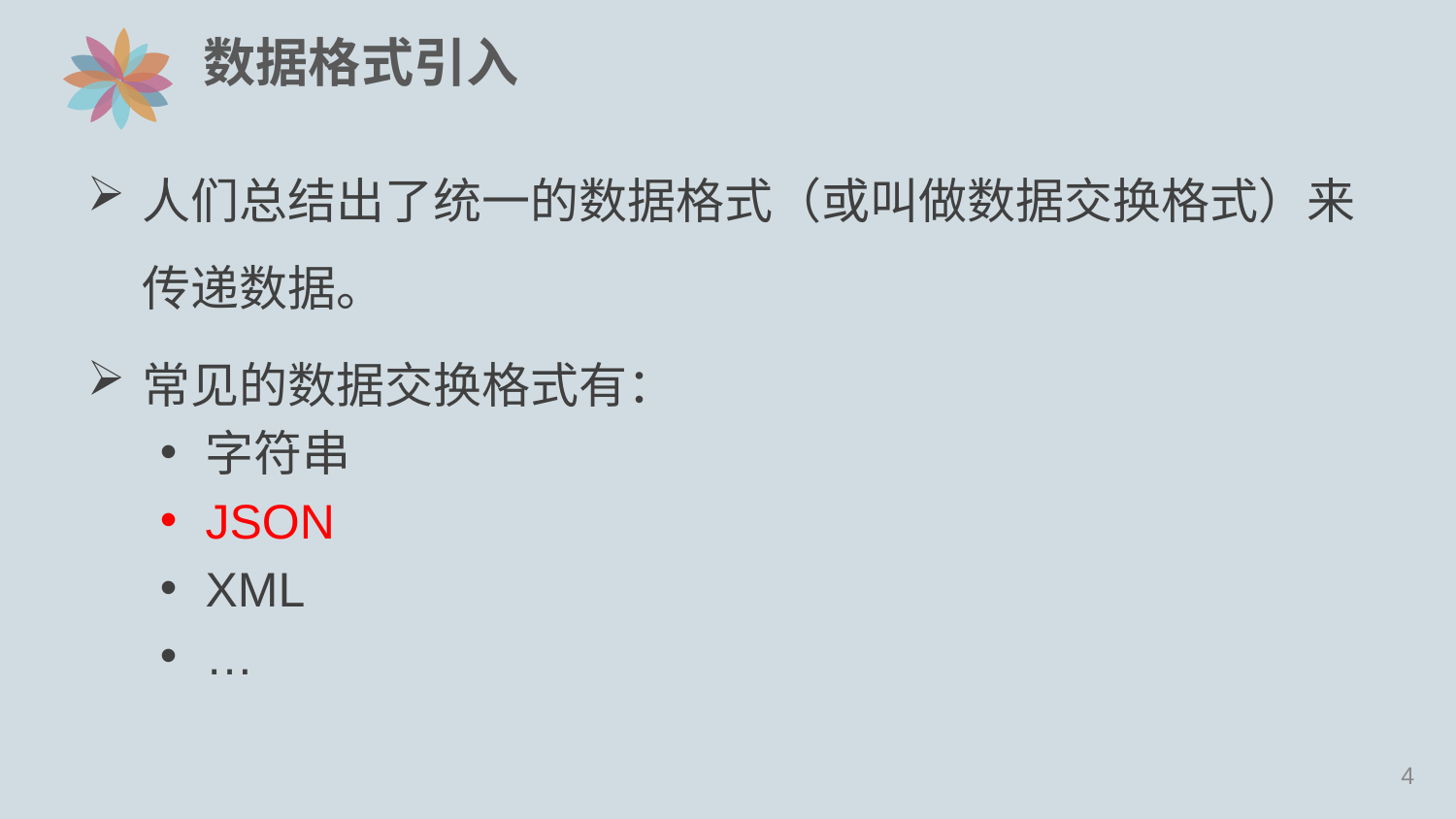

# 数据格式引入
人们总结出了统一的数据格式（或叫做数据交换格式）来传递数据。
常见的数据交换格式有：
字符串
JSON
XML
…
4